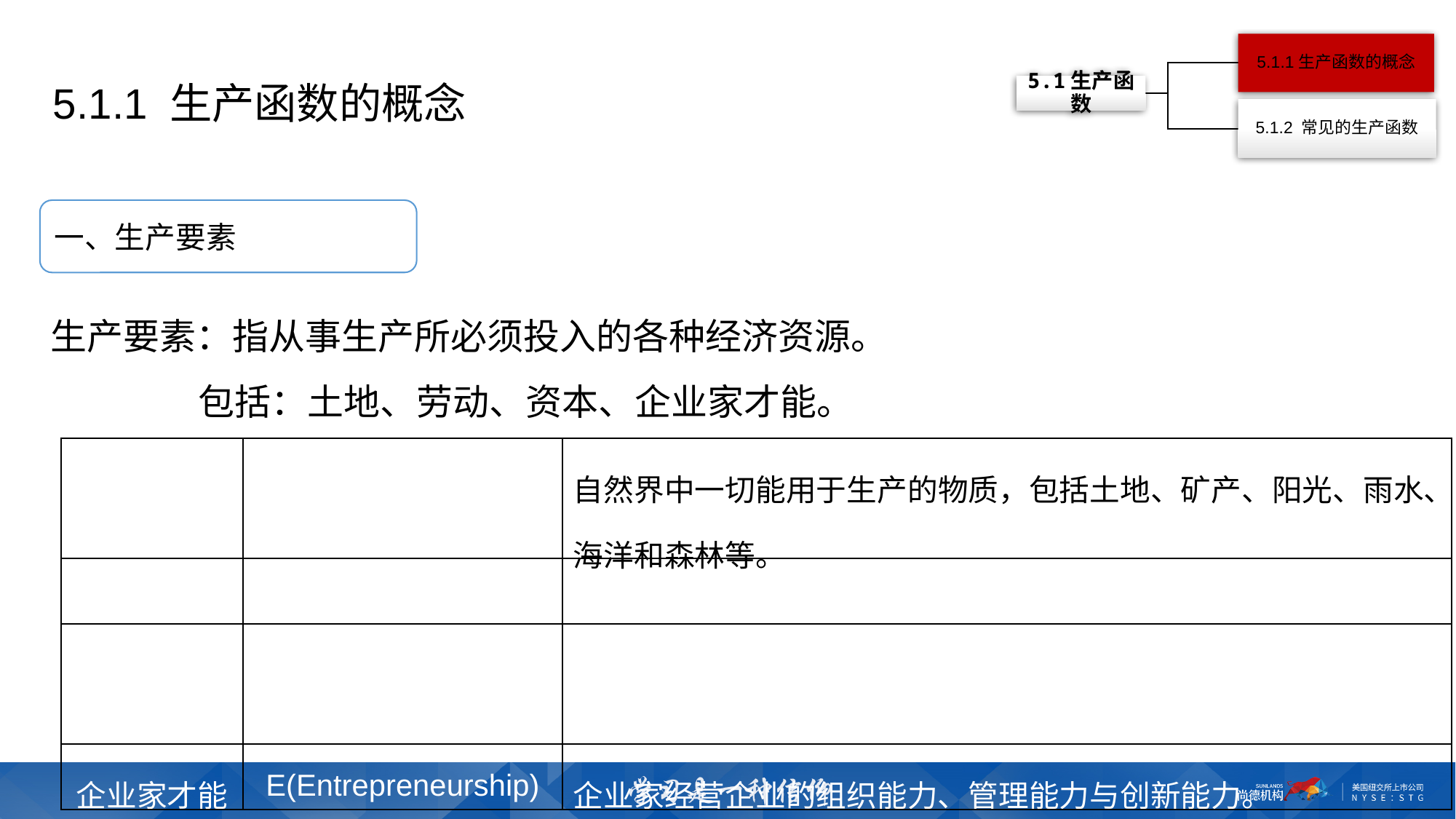

5.1生产函数
5.1.1生产函数的概念
5.1.2 常见的生产函数
5.1.1 生产函数的概念
一、生产要素
生产要素：指从事生产所必须投入的各种经济资源。
                 包括：土地、劳动、资本、企业家才能。

| 土地 | N(Natural resources) | 自然界中一切能用于生产的物质，包括土地、矿产、阳光、雨水、海洋和森林等。 |
| --- | --- | --- |
| 劳动 | L(Labour) | 人类在生产过程中提供的体力和智力的总和。 |
| 资本 | K(capital) | 劳动与土地两种原始要素生产出来，再用于生产过程的中间产品。 |
| 企业家才能 | E(Entrepreneurship) | 企业家经营企业的组织能力、管理能力与创新能力。 |